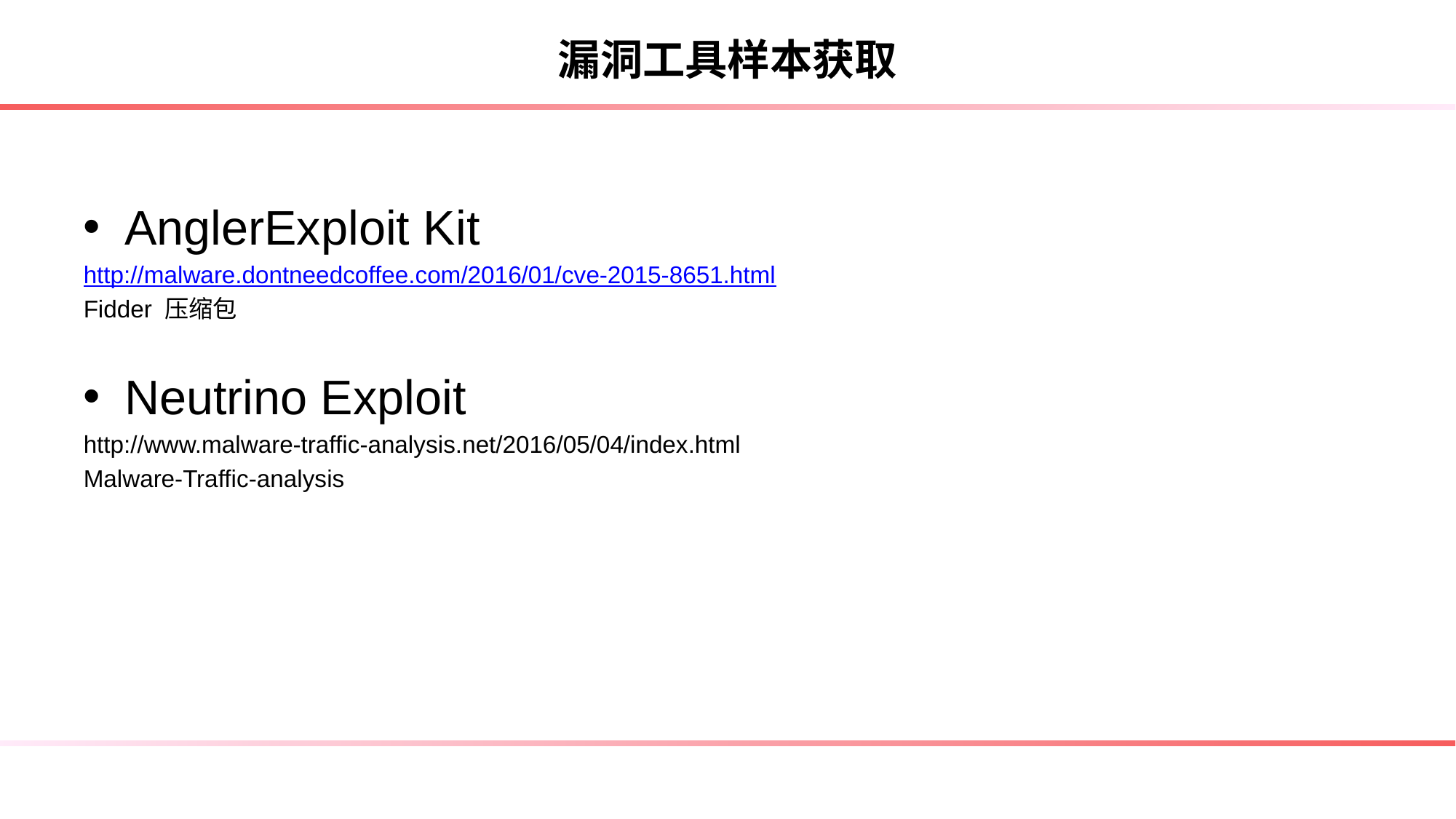

# 漏洞工具样本获取
AnglerExploit Kit
http://malware.dontneedcoffee.com/2016/01/cve-2015-8651.html
Fidder 压缩包

Neutrino Exploit
http://www.malware-traffic-analysis.net/2016/05/04/index.html
Malware-Traffic-analysis